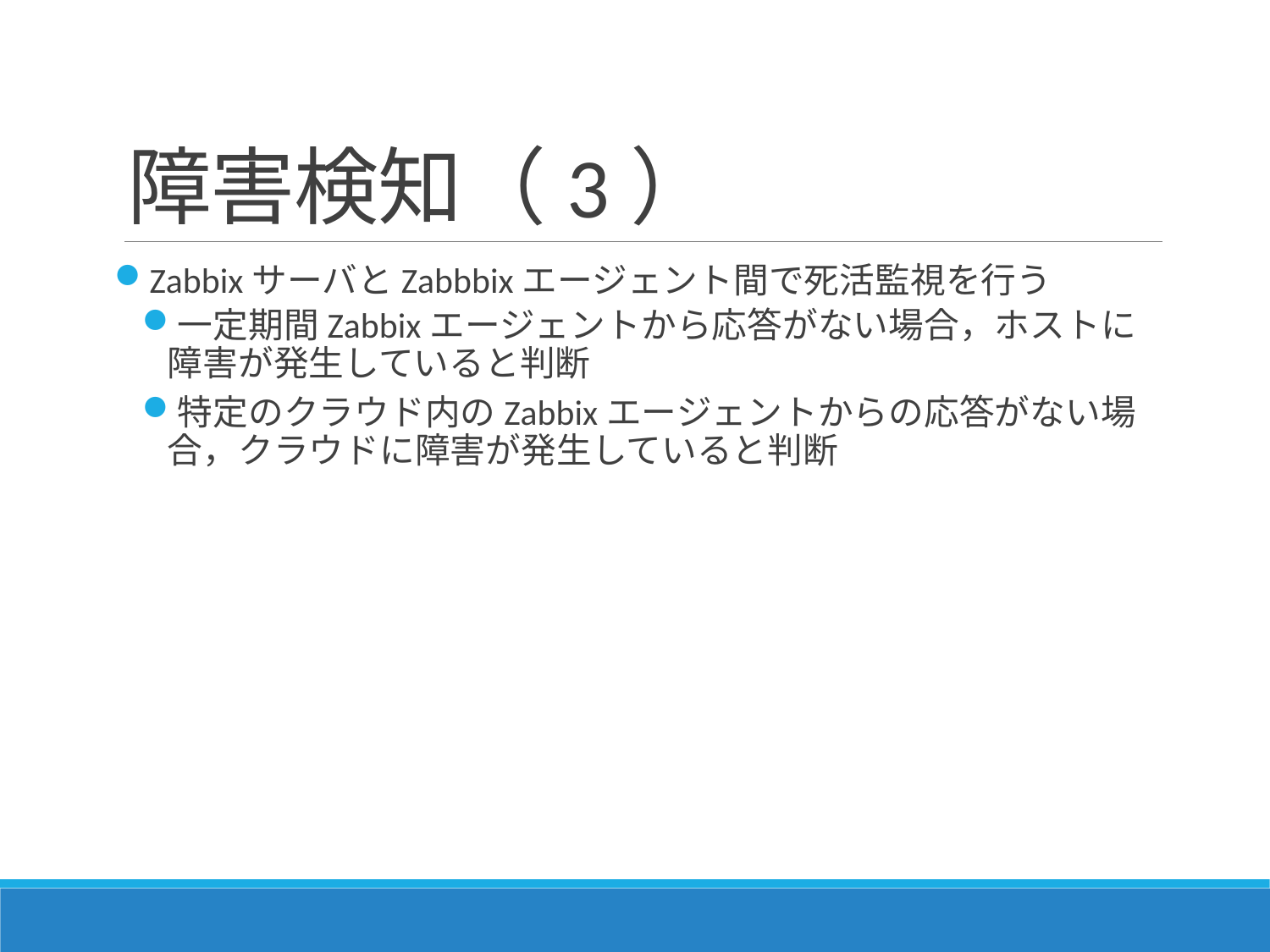

# 障害検知（3）
ZabbixサーバとZabbbixエージェント間で死活監視を行う
一定期間Zabbixエージェントから応答がない場合，ホストに障害が発生していると判断
特定のクラウド内のZabbixエージェントからの応答がない場合，クラウドに障害が発生していると判断